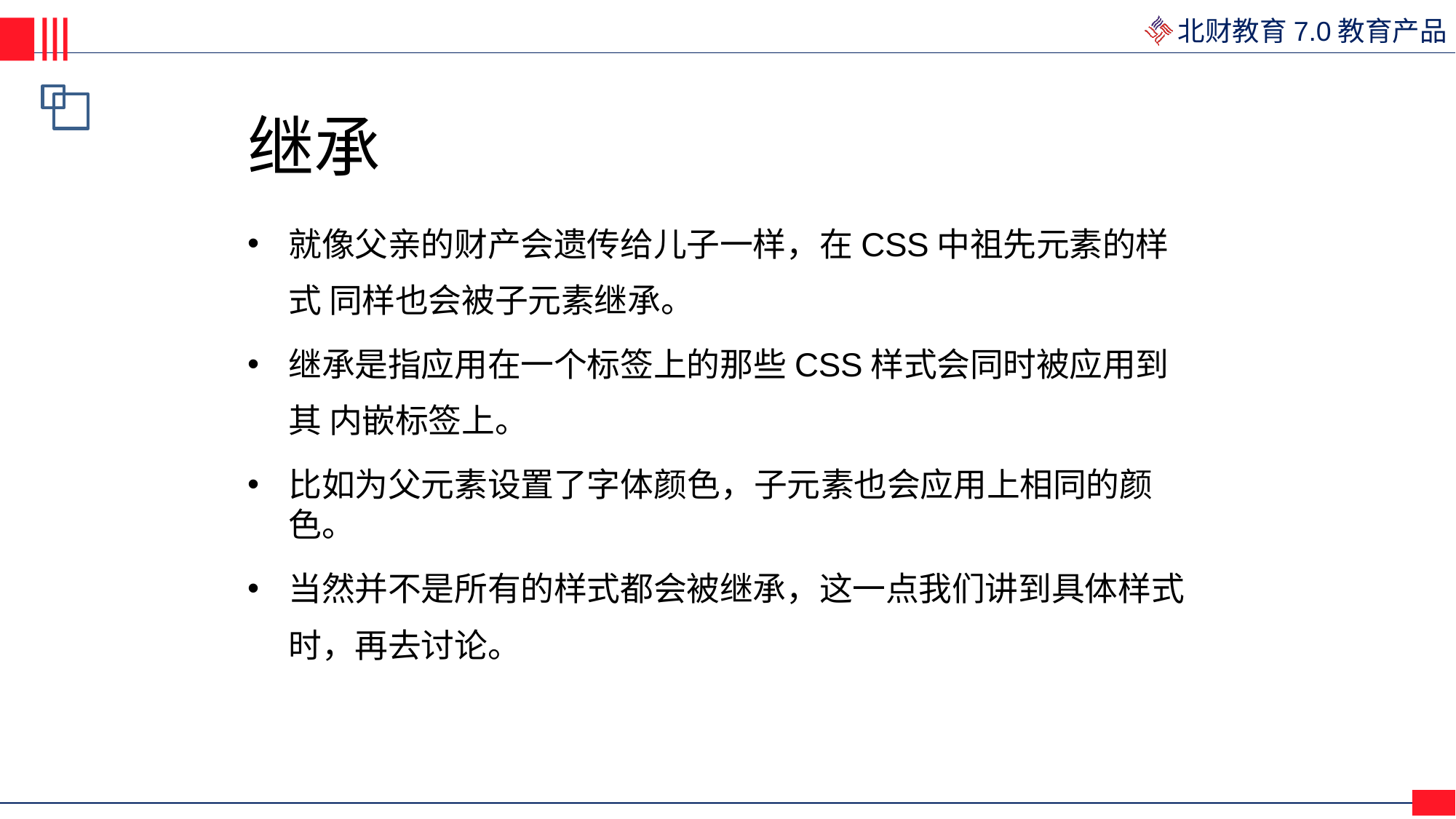

# 继承
就像父亲的财产会遗传给儿子一样，在CSS中祖先元素的样式 同样也会被子元素继承。
继承是指应用在一个标签上的那些CSS样式会同时被应用到其 内嵌标签上。
比如为父元素设置了字体颜色，子元素也会应用上相同的颜色。
当然并不是所有的样式都会被继承，这一点我们讲到具体样式 时，再去讨论。